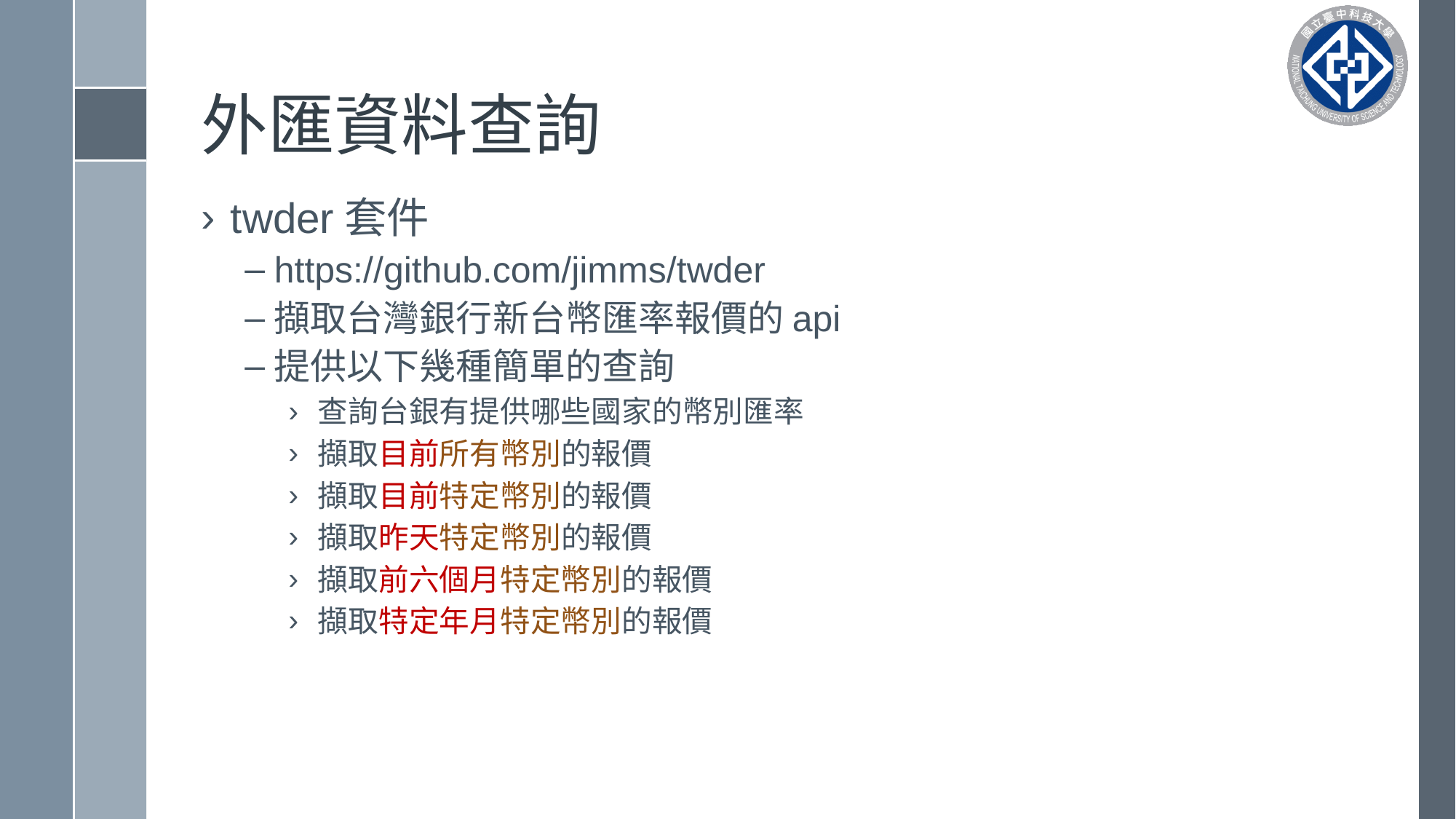

# 外匯資料查詢
twder套件
https://github.com/jimms/twder
擷取台灣銀行新台幣匯率報價的api
提供以下幾種簡單的查詢
查詢台銀有提供哪些國家的幣別匯率
擷取目前所有幣別的報價
擷取目前特定幣別的報價
擷取昨天特定幣別的報價
擷取前六個月特定幣別的報價
擷取特定年月特定幣別的報價